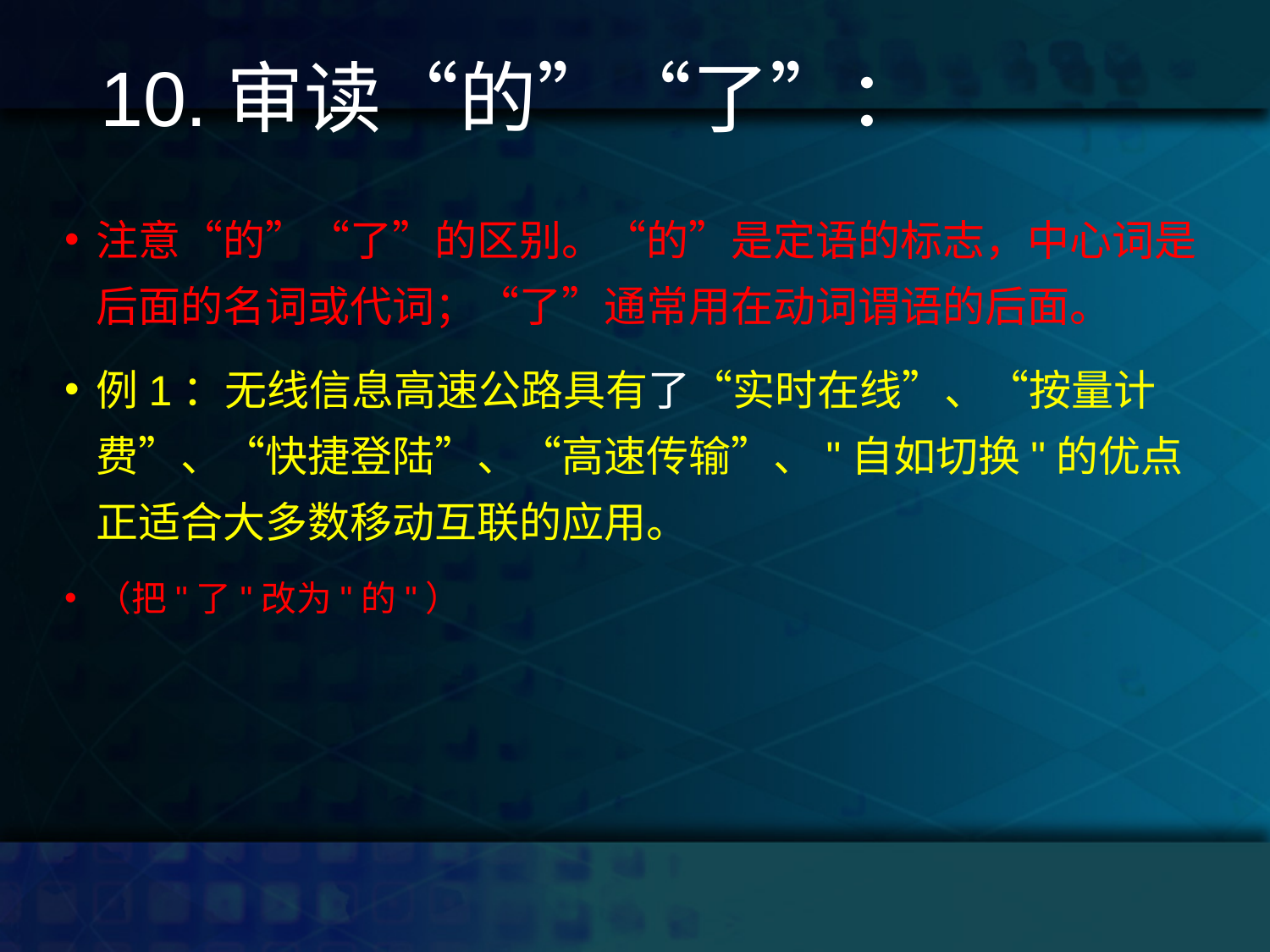

# 10.审读“的”“了”：
注意“的”“了”的区别。“的”是定语的标志，中心词是后面的名词或代词；“了”通常用在动词谓语的后面。
例1：无线信息高速公路具有了“实时在线”、“按量计费”、“快捷登陆”、“高速传输”、"自如切换"的优点正适合大多数移动互联的应用。
（把"了"改为"的"）